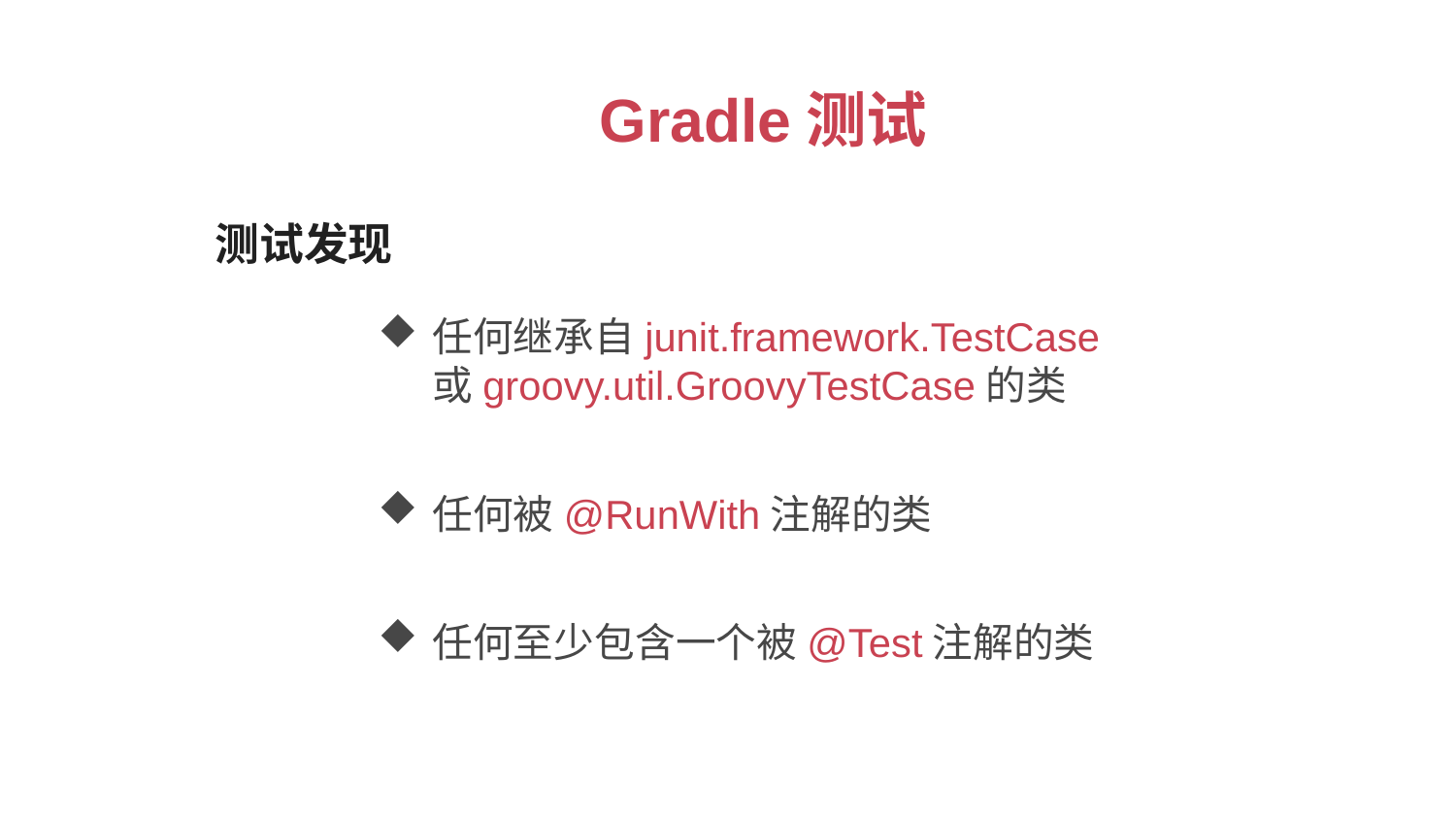

Gradle测试
测试发现
任何继承自junit.framework.TestCase
     或groovy.util.GroovyTestCase的类
任何被@RunWith注解的类
任何至少包含一个被@Test注解的类